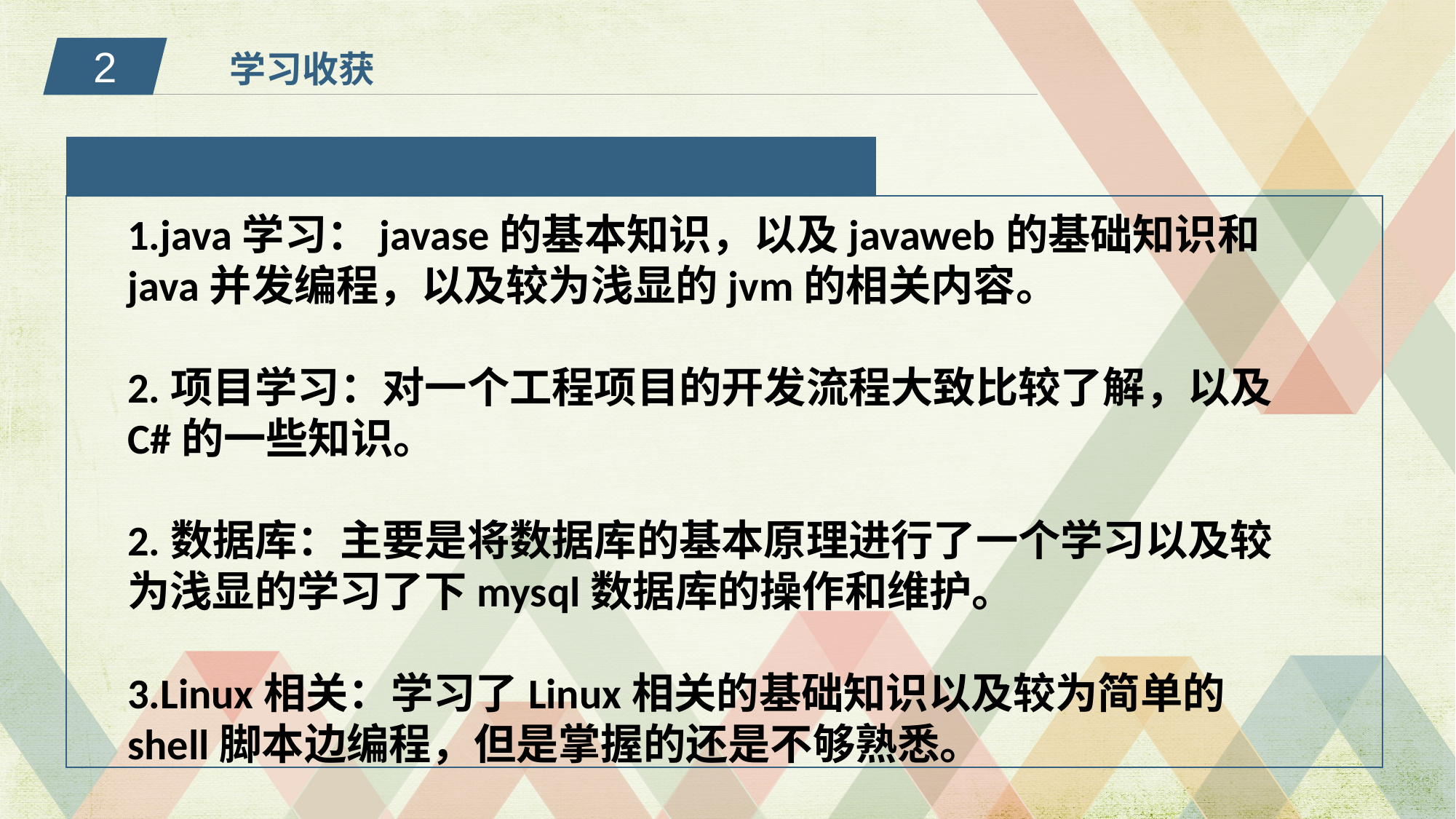

2

学习收获

1.java学习：javase的基本知识，以及javaweb的基础知识和java并发编程，以及较为浅显的jvm的相关内容。

2.项目学习：对一个工程项目的开发流程大致比较了解，以及C#的一些知识。

2.数据库：主要是将数据库的基本原理进行了一个学习以及较为浅显的学习了下mysql数据库的操作和维护。

3.Linux相关：学习了Linux相关的基础知识以及较为简单的shell脚本边编程，但是掌握的还是不够熟悉。